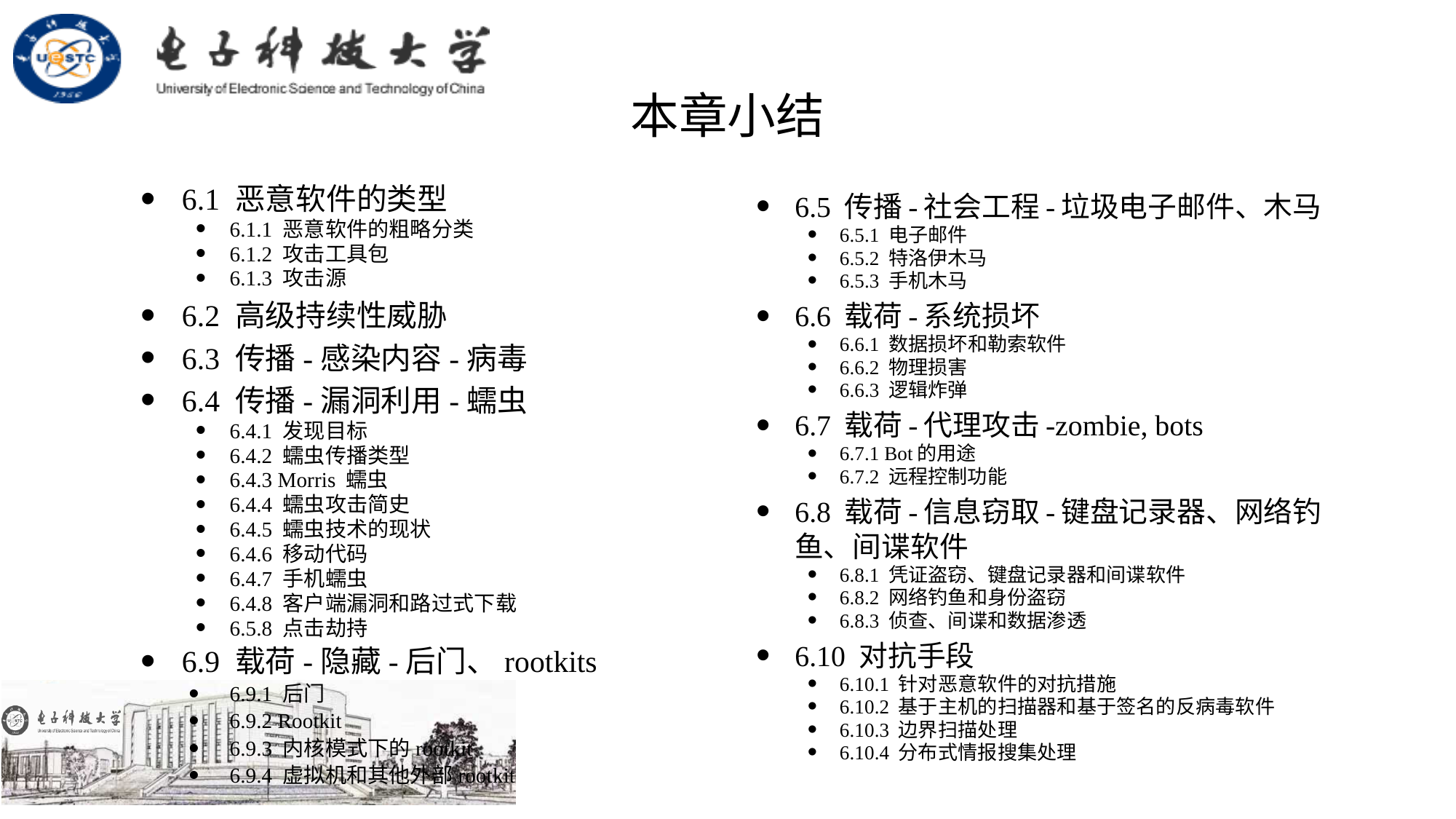

本章小结

6.1 恶意软件的类型
6.1.1 恶意软件的粗略分类
6.1.2 攻击工具包
6.1.3 攻击源
6.2 高级持续性威胁
6.3 传播-感染内容-病毒
6.4 传播-漏洞利用-蠕虫
6.4.1 发现目标
6.4.2 蠕虫传播类型
6.4.3 Morris 蠕虫
6.4.4 蠕虫攻击简史
6.4.5 蠕虫技术的现状
6.4.6 移动代码
6.4.7 手机蠕虫
6.4.8 客户端漏洞和路过式下载
6.5.8 点击劫持
6.9 载荷-隐藏-后门、rootkits
6.9.1 后门
6.9.2 Rootkit
6.9.3 内核模式下的rootkit
6.9.4 虚拟机和其他外部rootkit
6.5 传播-社会工程-垃圾电子邮件、木马
6.5.1 电子邮件
6.5.2 特洛伊木马
6.5.3 手机木马
6.6 载荷-系统损坏
6.6.1 数据损坏和勒索软件
6.6.2 物理损害
6.6.3 逻辑炸弹
6.7 载荷-代理攻击-zombie, bots
6.7.1 Bot的用途
6.7.2 远程控制功能
6.8 载荷-信息窃取-键盘记录器、网络钓鱼、间谍软件
6.8.1 凭证盗窃、键盘记录器和间谍软件
6.8.2 网络钓鱼和身份盗窃
6.8.3 侦查、间谍和数据渗透
6.10 对抗手段
6.10.1 针对恶意软件的对抗措施
6.10.2 基于主机的扫描器和基于签名的反病毒软件
6.10.3 边界扫描处理
6.10.4 分布式情报搜集处理